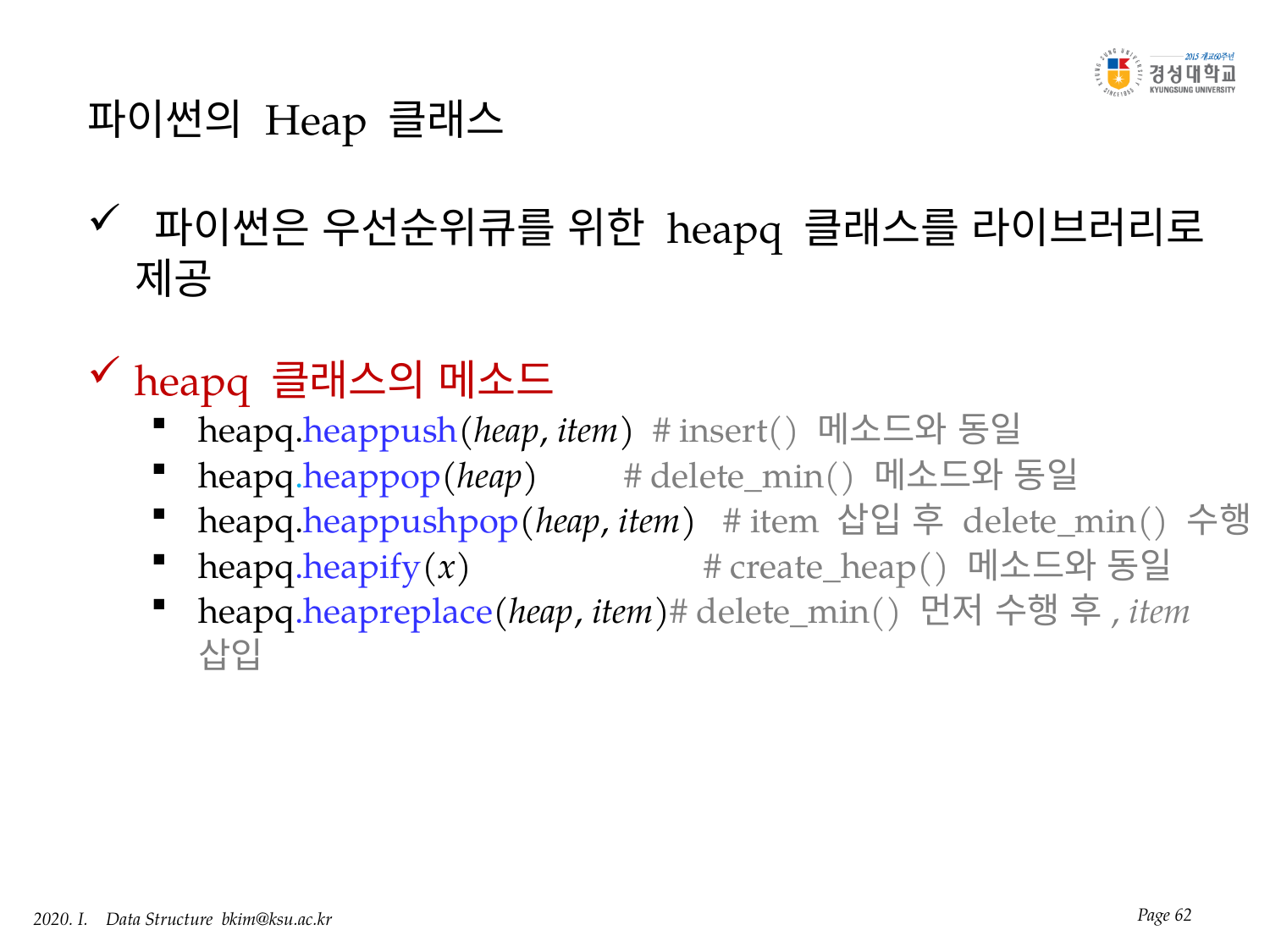

파이썬의 Heap 클래스
 파이썬은 우선순위큐를 위한 heapq 클래스를 라이브러리로 제공

heapq 클래스의 메소드
heapq.heappush(heap, item)  # insert() 메소드와 동일
heapq.heappop(heap) 	     # delete_min() 메소드와 동일
heapq.heappushpop(heap, item)   # item 삽입 후 delete_min() 수행
heapq.heapify(x) 	              # create_heap() 메소드와 동일
heapq.heapreplace(heap, item)# delete_min() 먼저 수행 후, item 삽입

Page 62